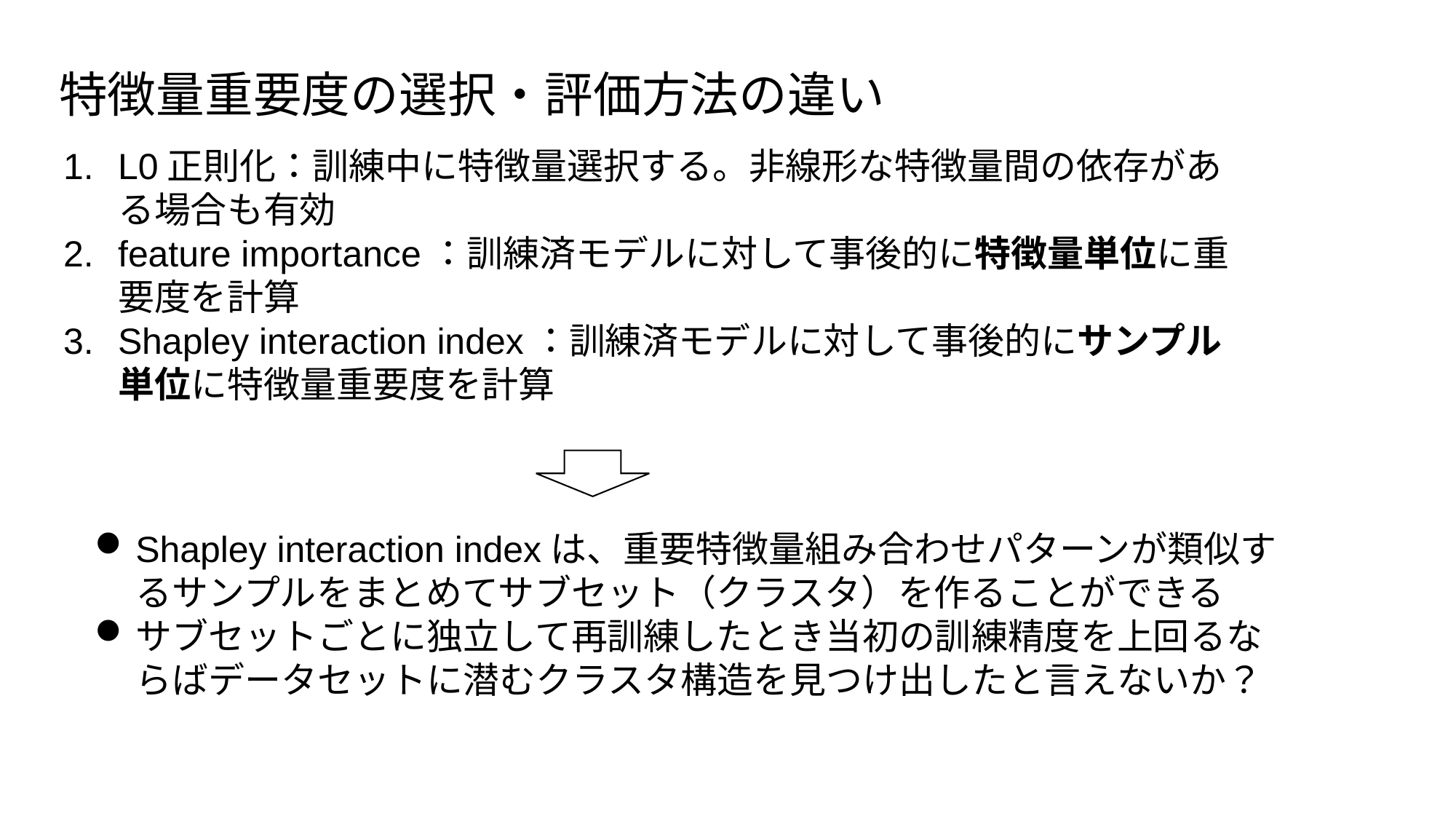

特徴量重要度の選択・評価方法の違い
L0正則化：訓練中に特徴量選択する。非線形な特徴量間の依存がある場合も有効
feature importance：訓練済モデルに対して事後的に特徴量単位に重要度を計算
Shapley interaction index：訓練済モデルに対して事後的にサンプル単位に特徴量重要度を計算

Shapley interaction indexは、重要特徴量組み合わせパターンが類似するサンプルをまとめてサブセット（クラスタ）を作ることができる
サブセットごとに独立して再訓練したとき当初の訓練精度を上回るならばデータセットに潜むクラスタ構造を見つけ出したと言えないか？